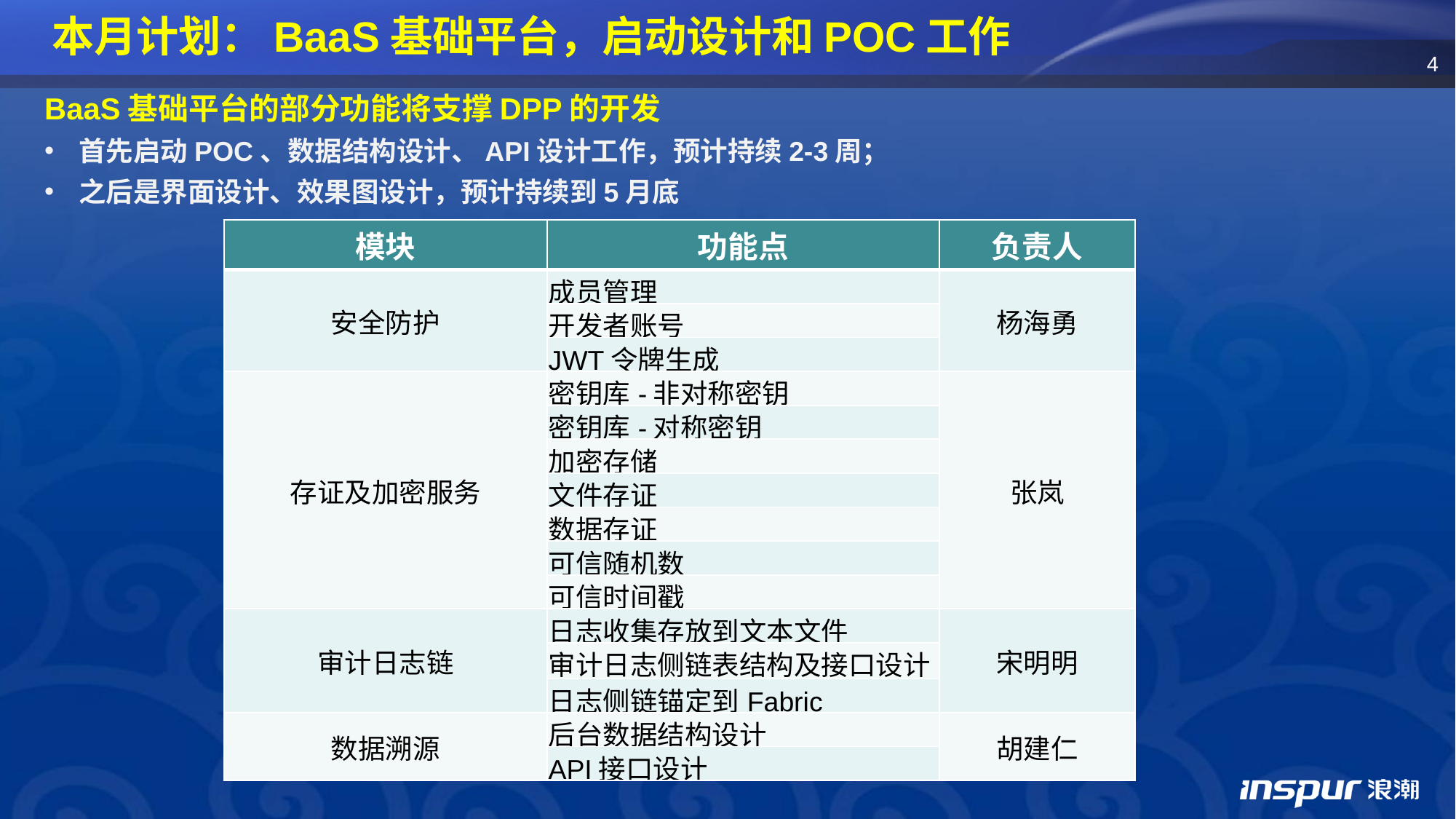

本月计划：BaaS基础平台，启动设计和POC工作
BaaS基础平台的部分功能将支撑DPP的开发
首先启动POC、数据结构设计、API设计工作，预计持续2-3周；
之后是界面设计、效果图设计，预计持续到5月底
| 模块 | 功能点 | 负责人 |
| --- | --- | --- |
| 安全防护 | 成员管理 | 杨海勇 |
|  | 开发者账号 |  |
|  | JWT令牌生成 |  |
| 存证及加密服务 | 密钥库-非对称密钥 | 张岚 |
|  | 密钥库-对称密钥 |  |
|  | 加密存储 |  |
|  | 文件存证 |  |
|  | 数据存证 |  |
|  | 可信随机数 |  |
|  | 可信时间戳 |  |
| 审计日志链 | 日志收集存放到文本文件 | 宋明明 |
|  | 审计日志侧链表结构及接口设计 |  |
|  | 日志侧链锚定到Fabric |  |
| 数据溯源 | 后台数据结构设计 | 胡建仁 |
|  | API接口设计 |  |